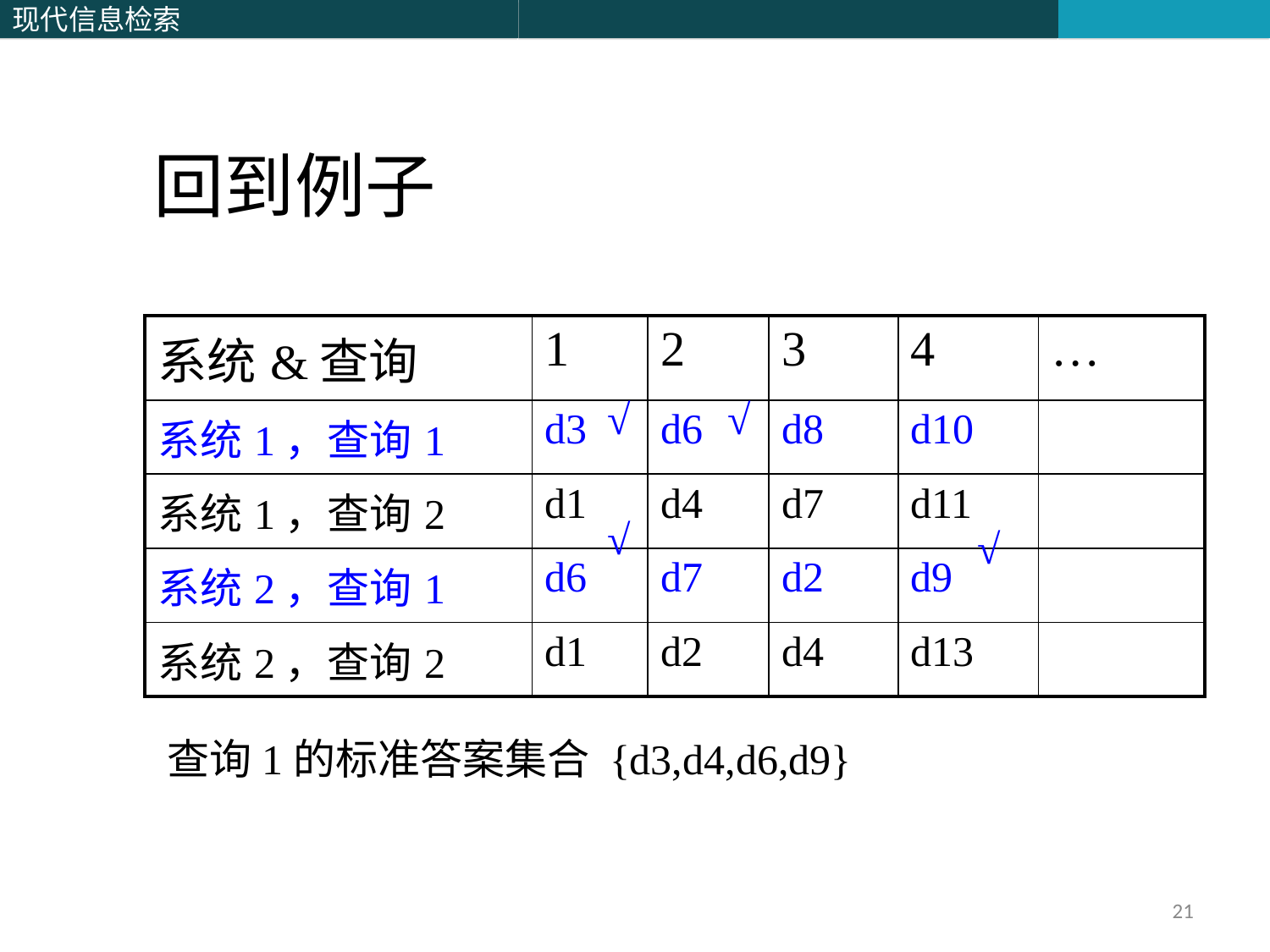

# 回到例子
| 系统&查询 | 1 | 2 | 3 | 4 | … |
| --- | --- | --- | --- | --- | --- |
| 系统1，查询1 | d3 | d6 | d8 | d10 |  |
| 系统1，查询2 | d1 | d4 | d7 | d11 |  |
| 系统2，查询1 | d6 | d7 | d2 | d9 |  |
| 系统2，查询2 | d1 | d2 | d4 | d13 |  |
√
√
√
√
查询1的标准答案集合 {d3,d4,d6,d9}
21